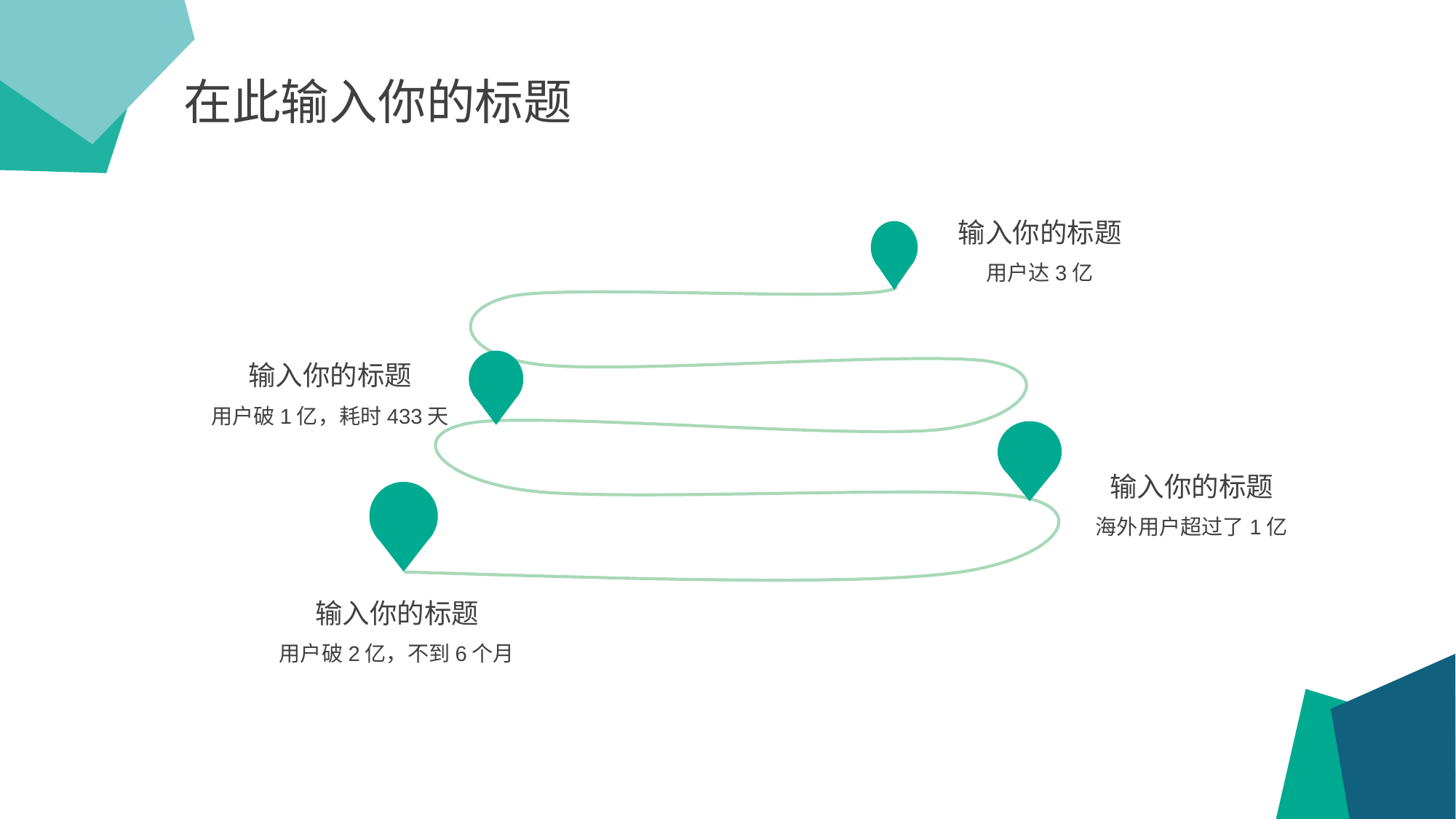

在此输入你的标题
输入你的标题

用户达3亿

输入你的标题
用户破1亿，耗时433天

输入你的标题

海外用户超过了1亿
输入你的标题
用户破2亿，不到6个月